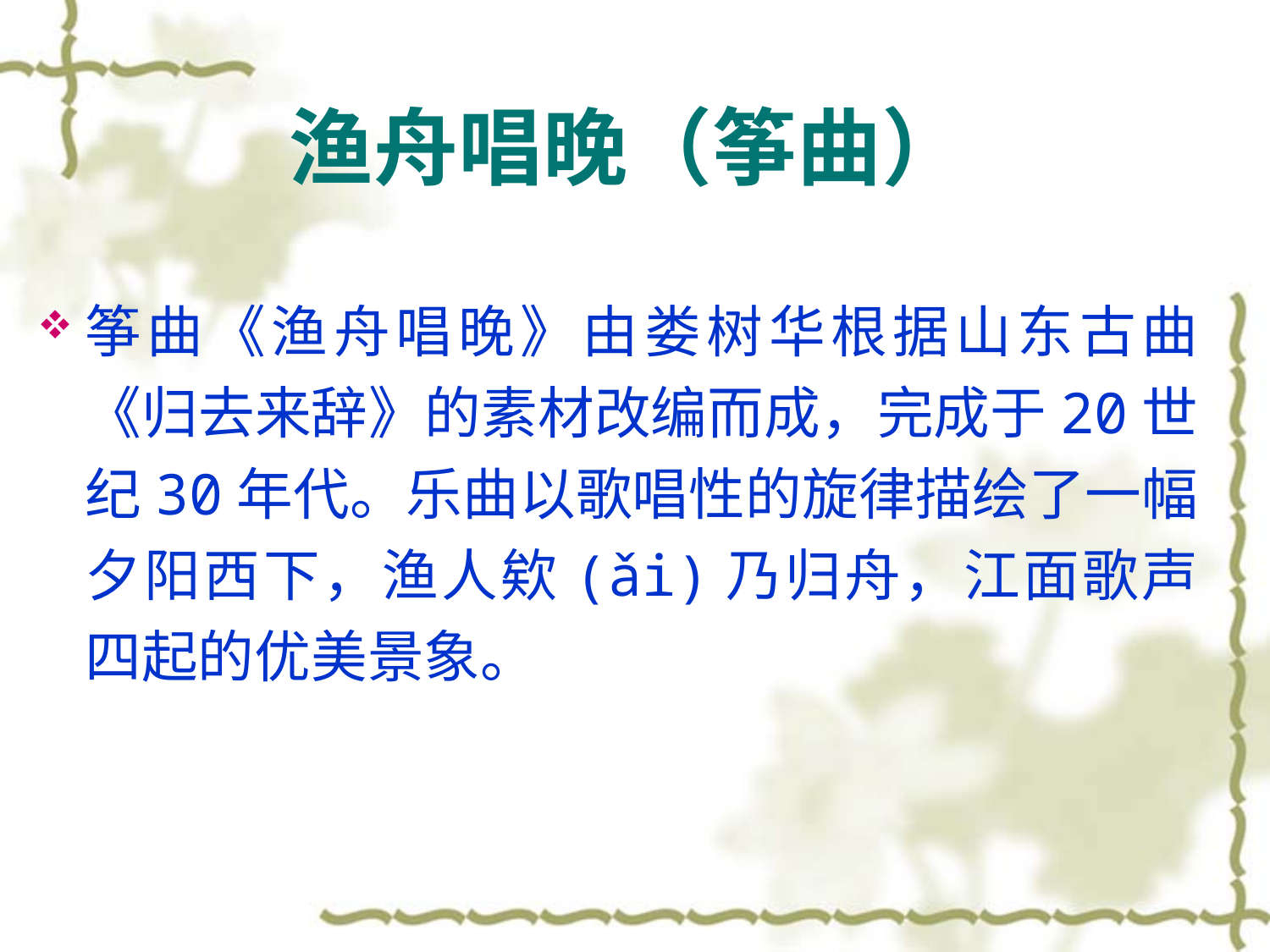

# 渔舟唱晚（筝曲）
筝曲《渔舟唱晚》由娄树华根据山东古曲《归去来辞》的素材改编而成，完成于20世纪30年代。乐曲以歌唱性的旋律描绘了一幅夕阳西下，渔人欸(ǎi)乃归舟，江面歌声四起的优美景象。